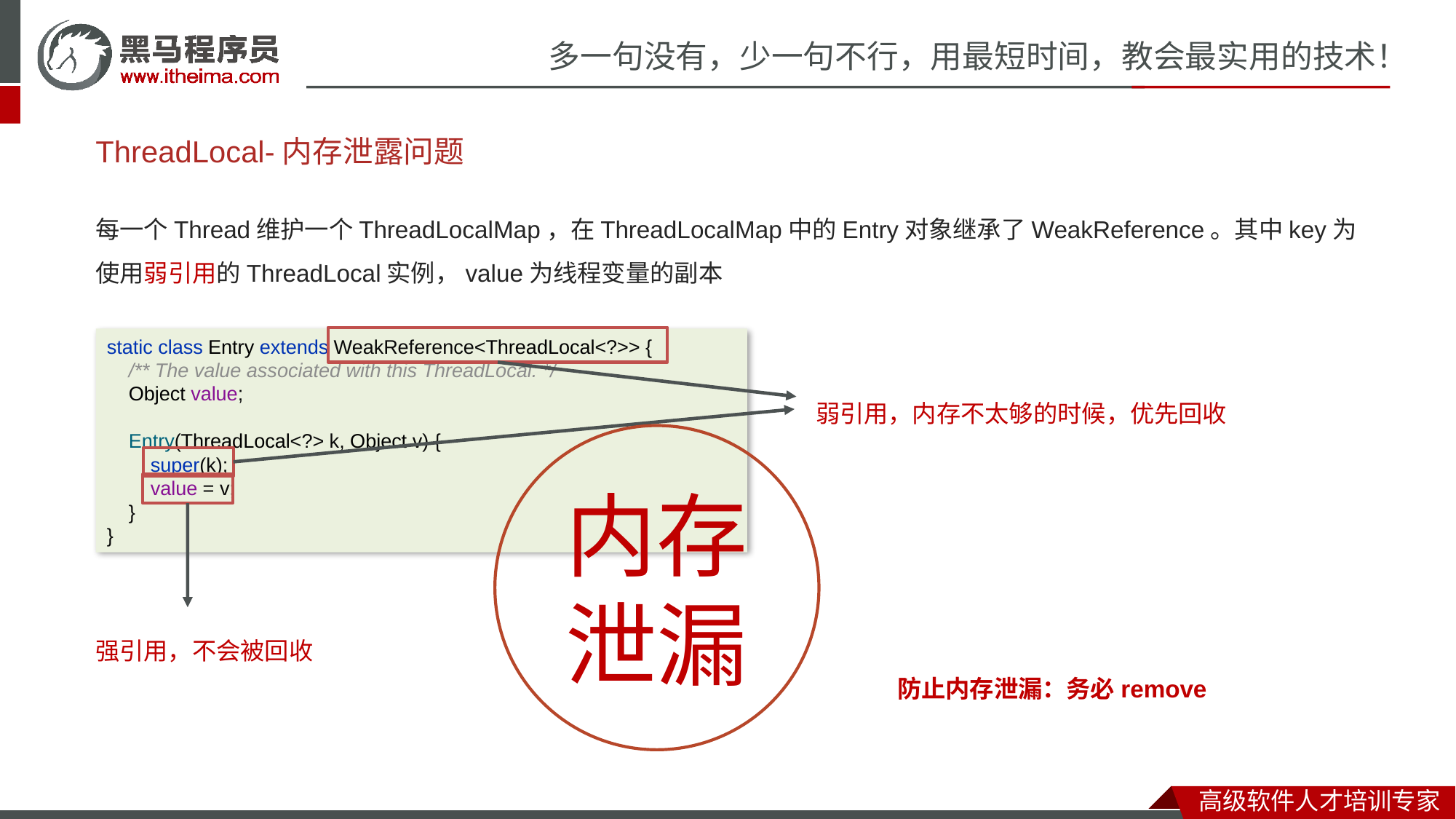

# ThreadLocal-内存泄露问题
每一个Thread维护一个ThreadLocalMap，在ThreadLocalMap中的Entry对象继承了WeakReference。其中key为使用弱引用的ThreadLocal实例，value为线程变量的副本
static class Entry extends WeakReference<ThreadLocal<?>> {
    /** The value associated with this ThreadLocal. */
    Object value;
    Entry(ThreadLocal<?> k, Object v) {
        super(k);
        value = v;
    }
}

弱引用，内存不太够的时候，优先回收
内存泄漏

强引用，不会被回收
防止内存泄漏：务必remove